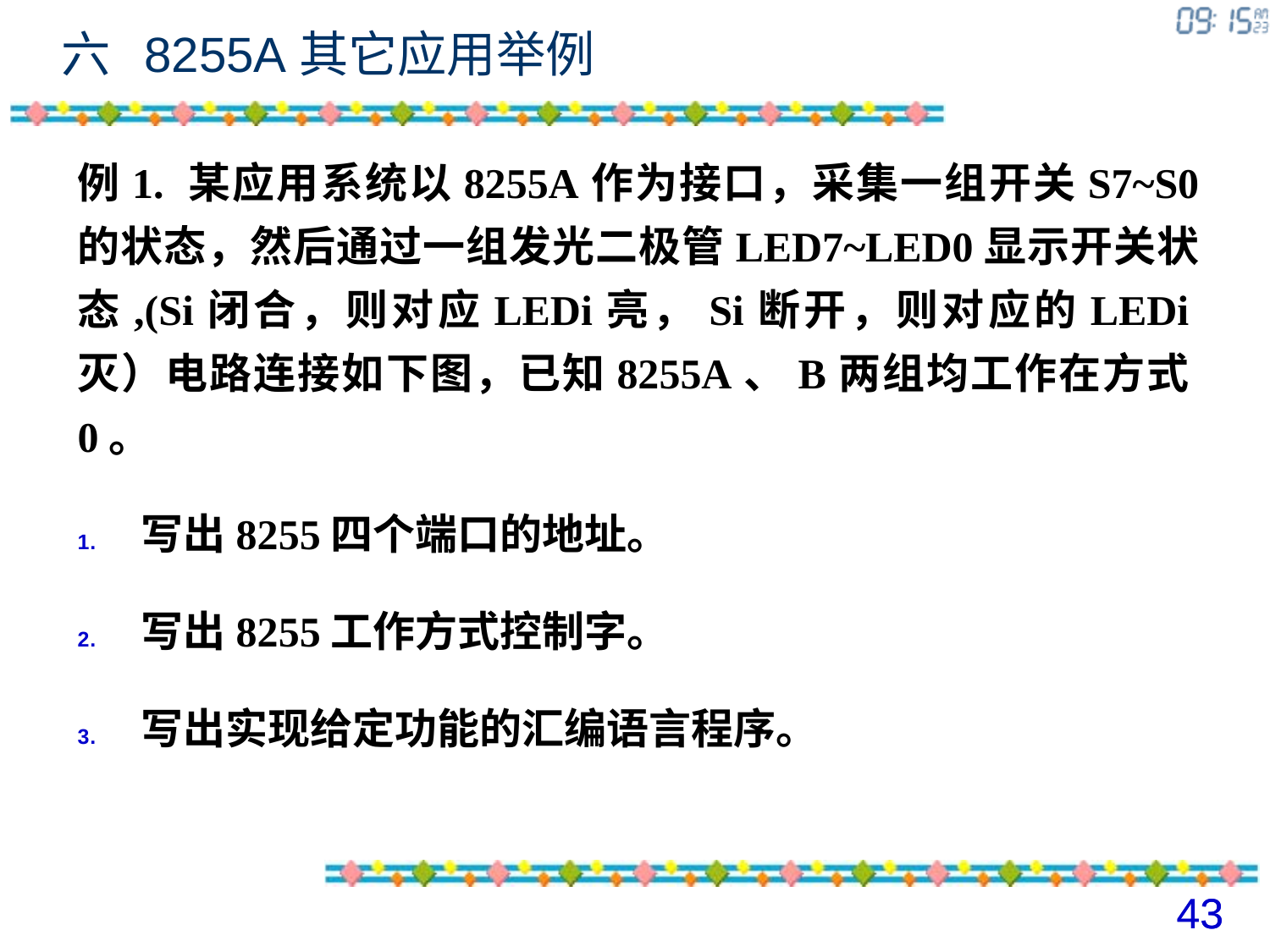

# 六  8255A其它应用举例
例1. 某应用系统以8255A作为接口，采集一组开关S7~S0 的状态，然后通过一组发光二极管LED7~LED0显示开关状态,(Si闭合，则对应LEDi亮，Si断开，则对应的LEDi灭）电路连接如下图，已知8255A、B两组均工作在方式0。
写出8255四个端口的地址。
写出8255工作方式控制字。
写出实现给定功能的汇编语言程序。